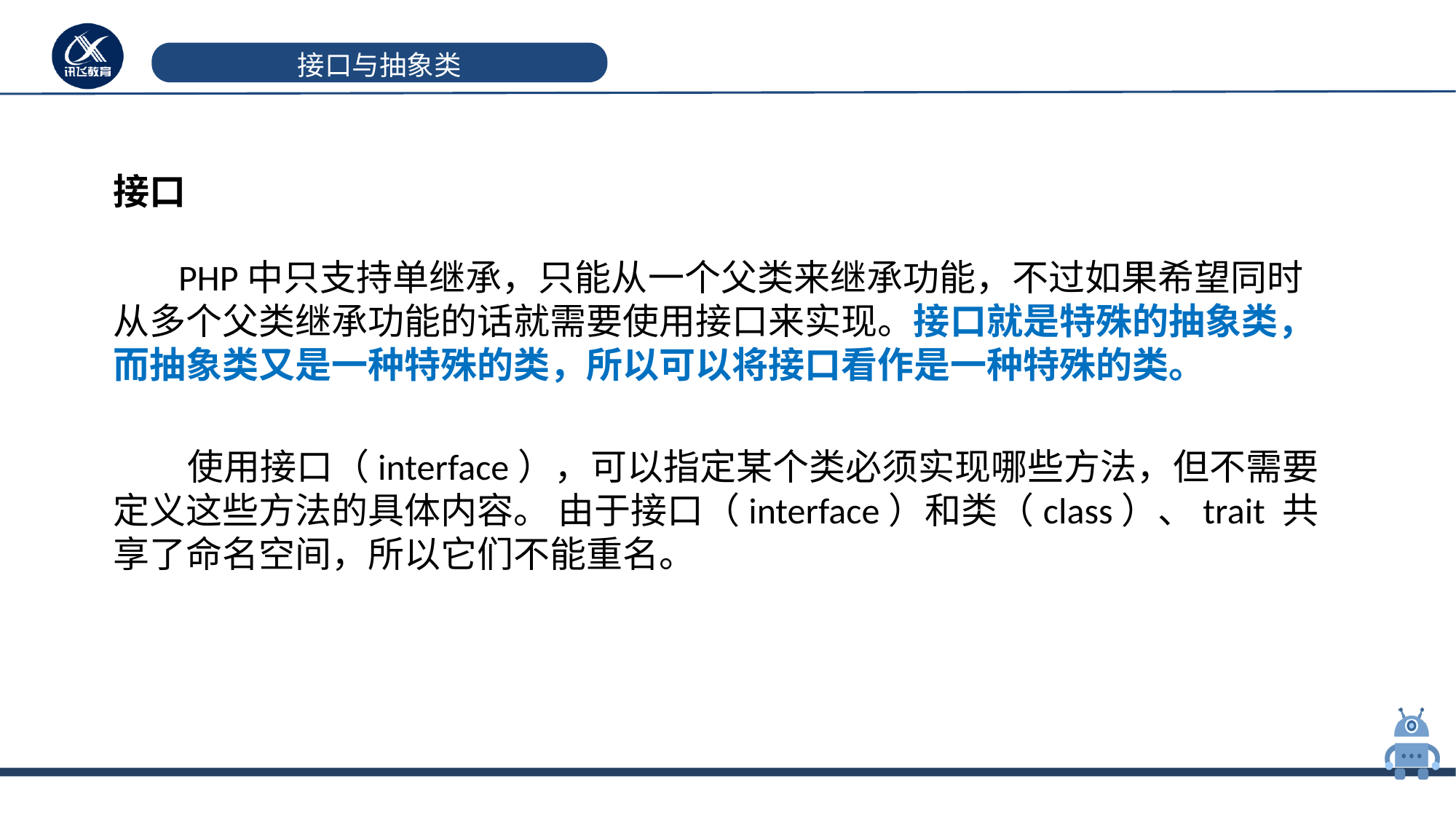

# 接口与抽象类
接口
        PHP中只支持单继承，只能从一个父类来继承功能，不过如果希望同时从多个父类继承功能的话就需要使用接口来实现。接口就是特殊的抽象类，而抽象类又是一种特殊的类，所以可以将接口看作是一种特殊的类。
        使用接口（interface），可以指定某个类必须实现哪些方法，但不需要定义这些方法的具体内容。 由于接口（interface）和类（class）、trait 共享了命名空间，所以它们不能重名。